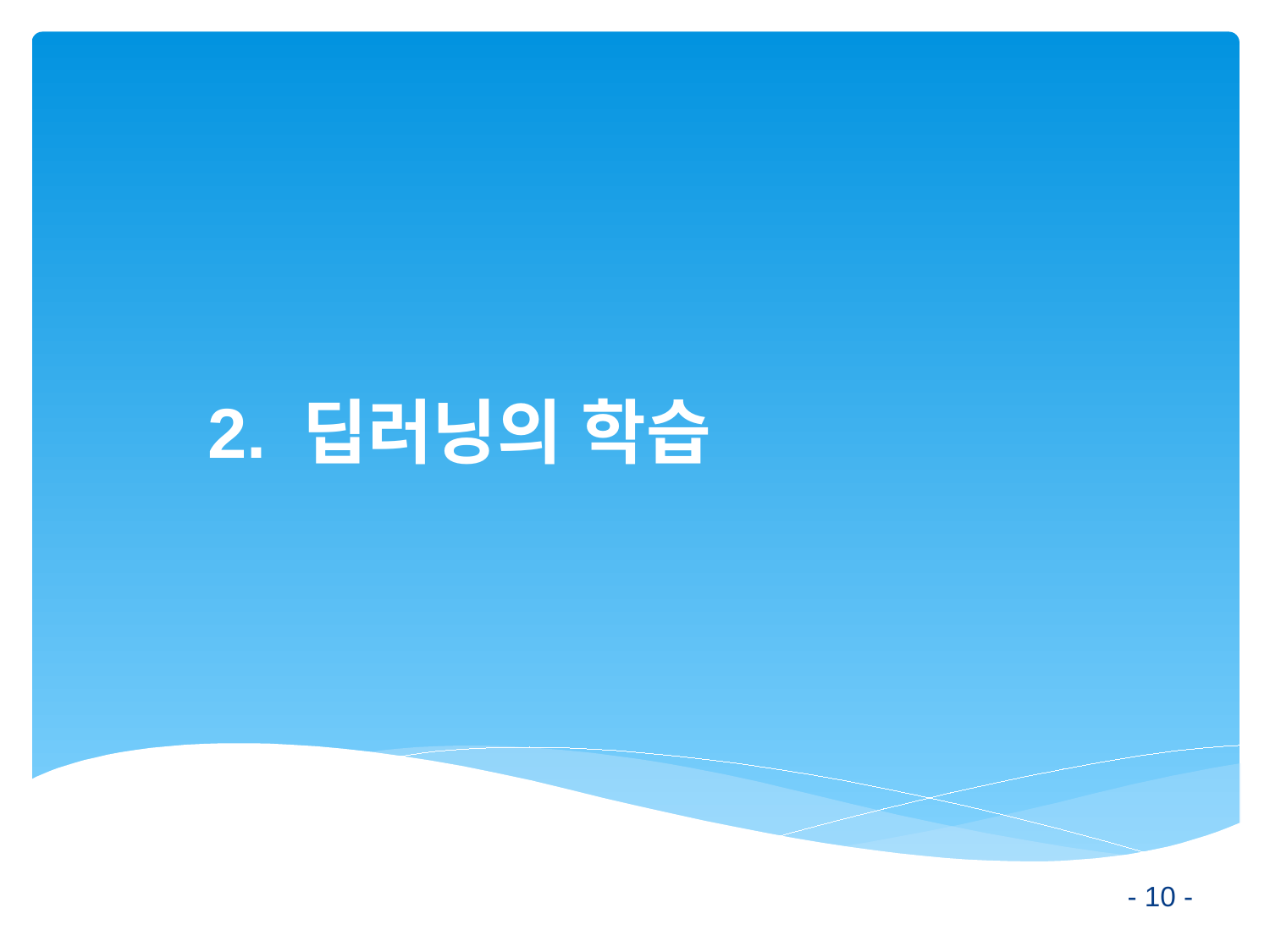

# 2. 딥러닝의 학습
- 10 -